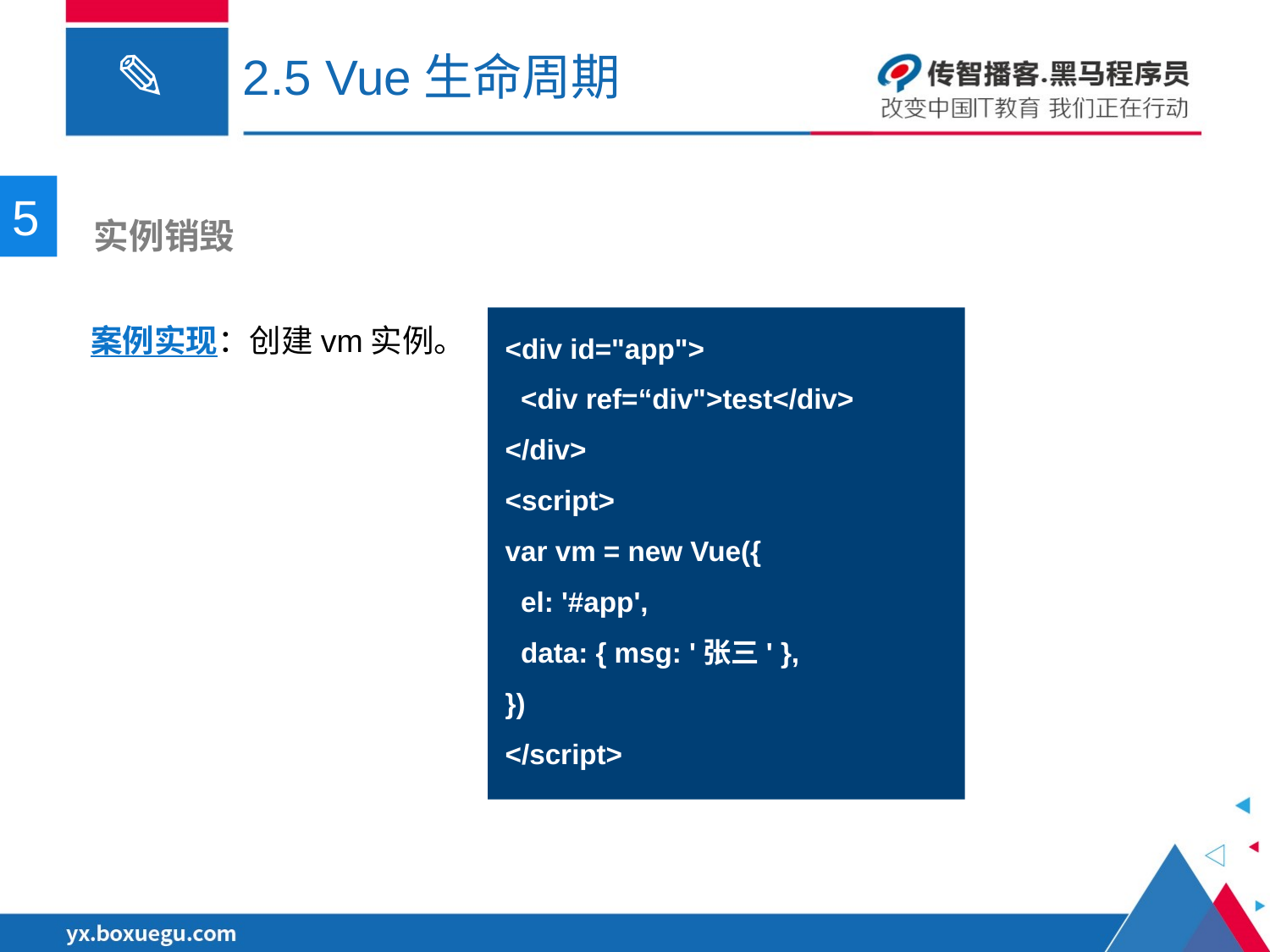

# 2.5 Vue生命周期

5
  实例销毁
案例实现：创建vm实例。

<div id="app">
  <div ref=“div">test</div>
</div>
<script>
var vm = new Vue({
  el: '#app',
  data: { msg: '张三' },
})
</script>